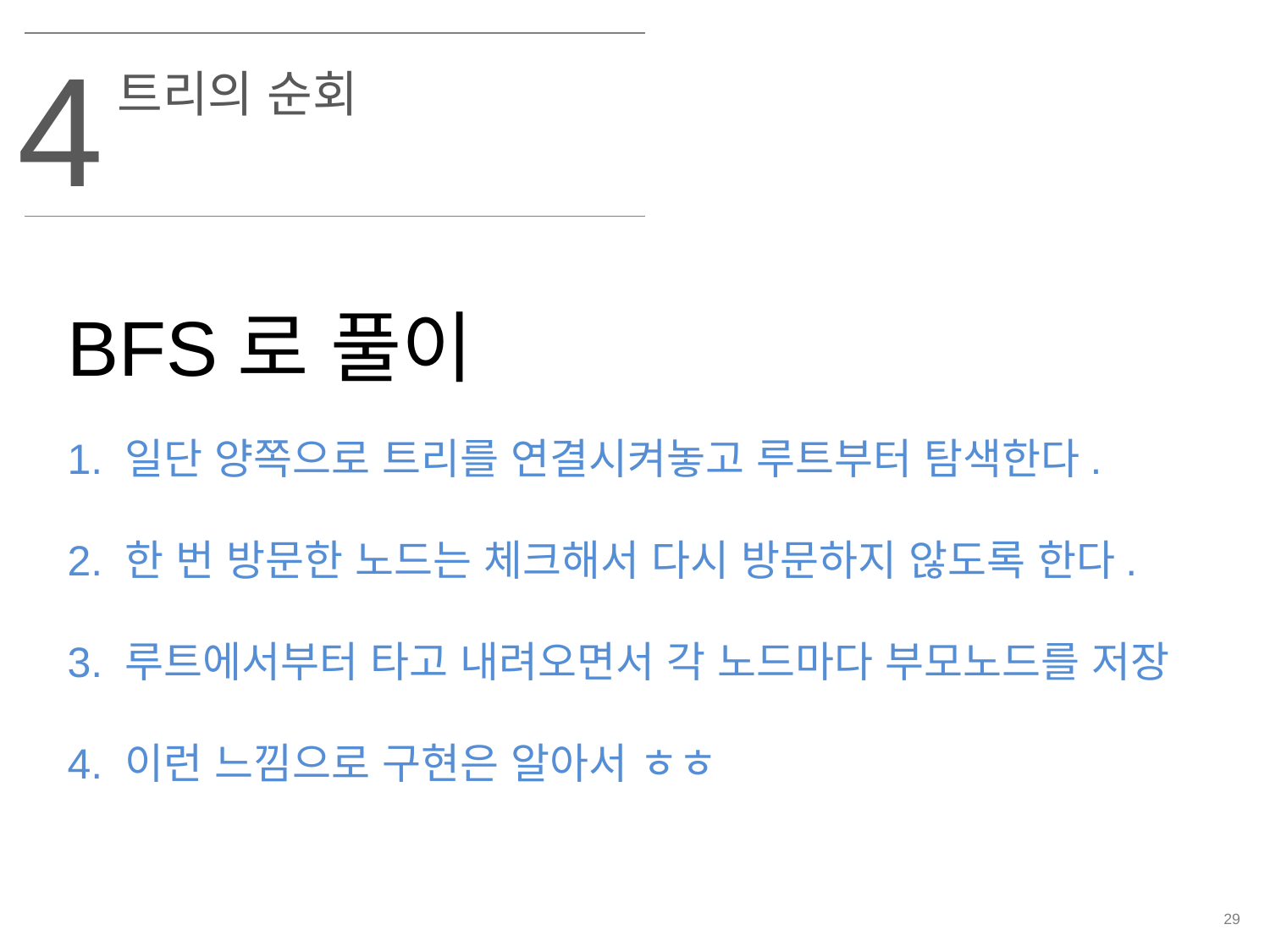

4
트리의 순회
BFS로 풀이
1. 일단 양쪽으로 트리를 연결시켜놓고 루트부터 탐색한다.

2. 한 번 방문한 노드는 체크해서 다시 방문하지 않도록 한다.

3. 루트에서부터 타고 내려오면서 각 노드마다 부모노드를 저장

4. 이런 느낌으로 구현은 알아서 ㅎㅎ